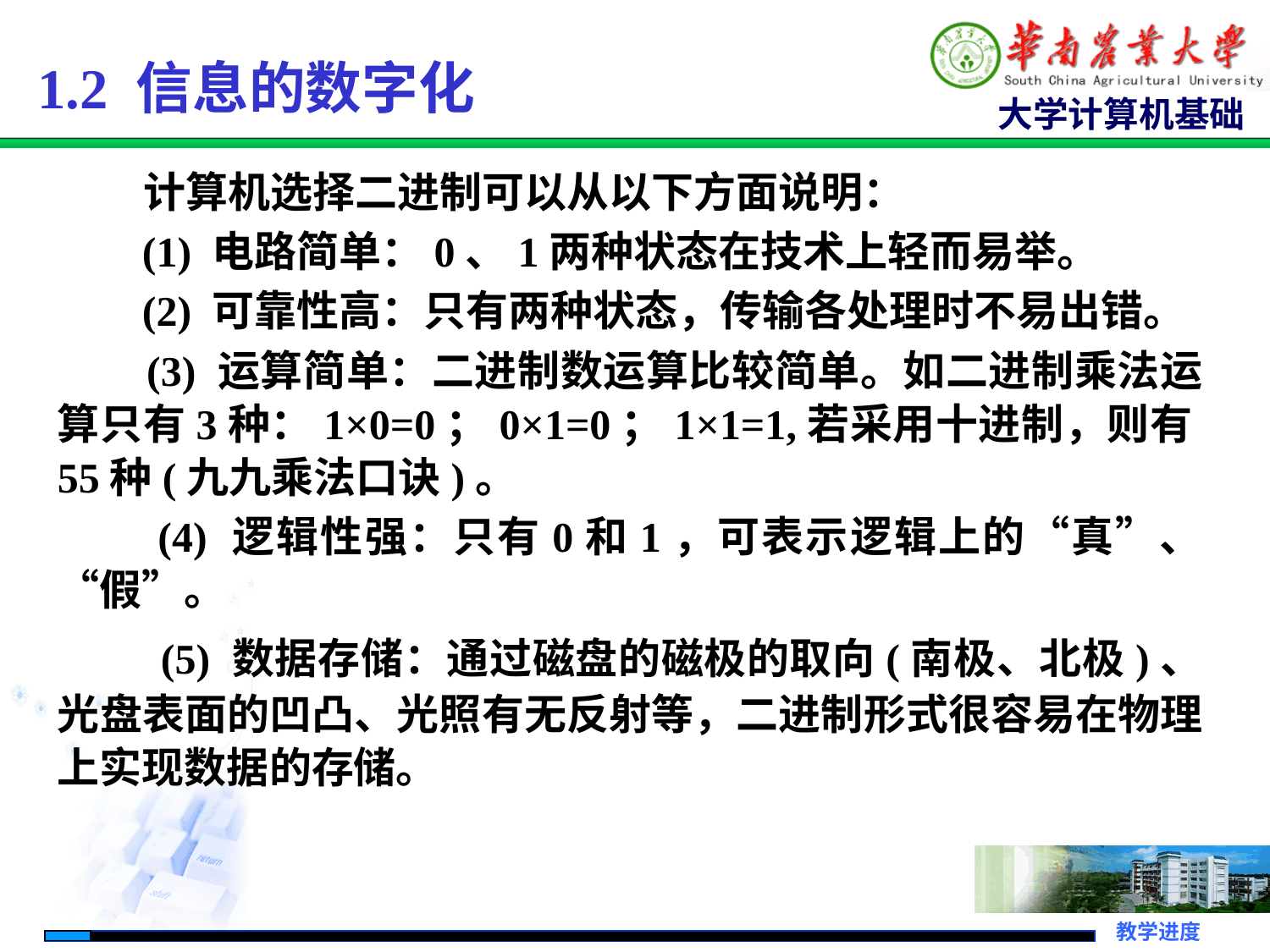

1.2 信息的数字化
        计算机选择二进制可以从以下方面说明：
        (1) 电路简单：0、1两种状态在技术上轻而易举。
        (2) 可靠性高：只有两种状态，传输各处理时不易出错。
        (3) 运算简单：二进制数运算比较简单。如二进制乘法运算只有3种：1×0=0；0×1=0；1×1=1,若采用十进制，则有55种(九九乘法口诀)。
        (4) 逻辑性强：只有0和1，可表示逻辑上的“真”、“假”。
   (5) 数据存储：通过磁盘的磁极的取向(南极、北极)、光盘表面的凹凸、光照有无反射等，二进制形式很容易在物理上实现数据的存储。